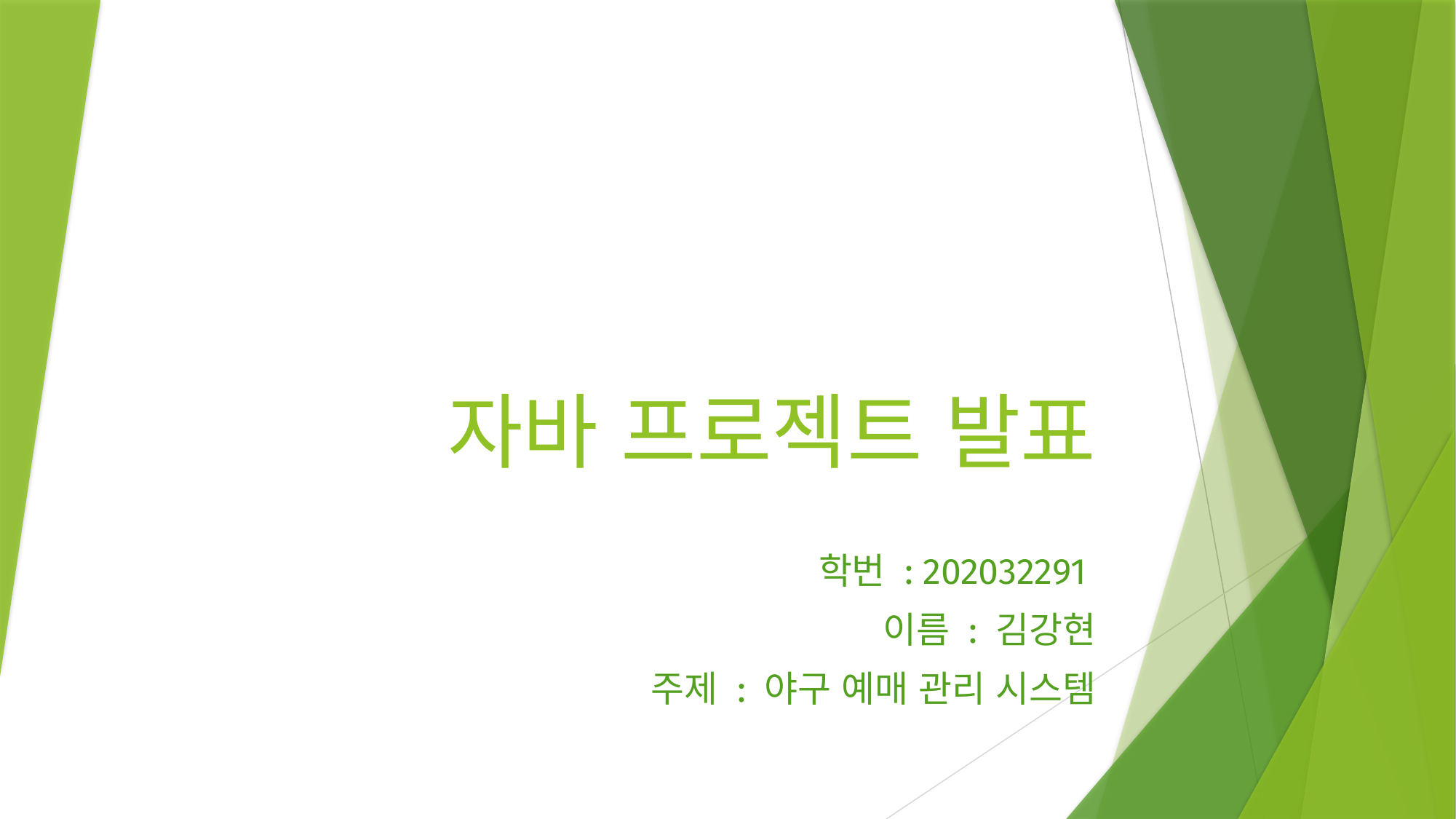

# 자바 프로젝트 발표

학번 : 202032291
이름 : 김강현
주제 : 야구 예매 관리 시스템